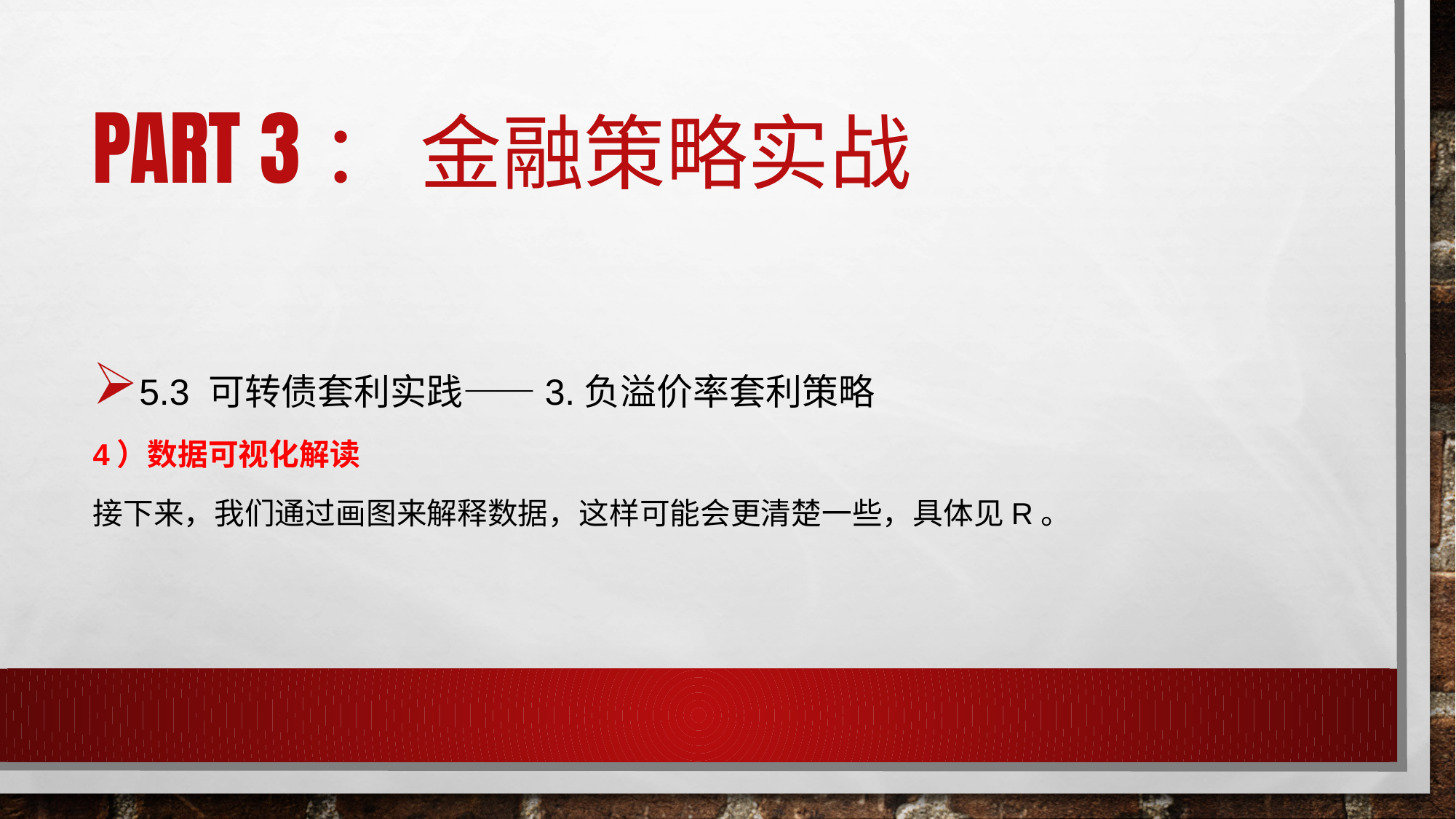

# Part 3： 金融策略实战
5.3 可转债套利实践——3.负溢价率套利策略
4）数据可视化解读
接下来，我们通过画图来解释数据，这样可能会更清楚一些，具体见R。